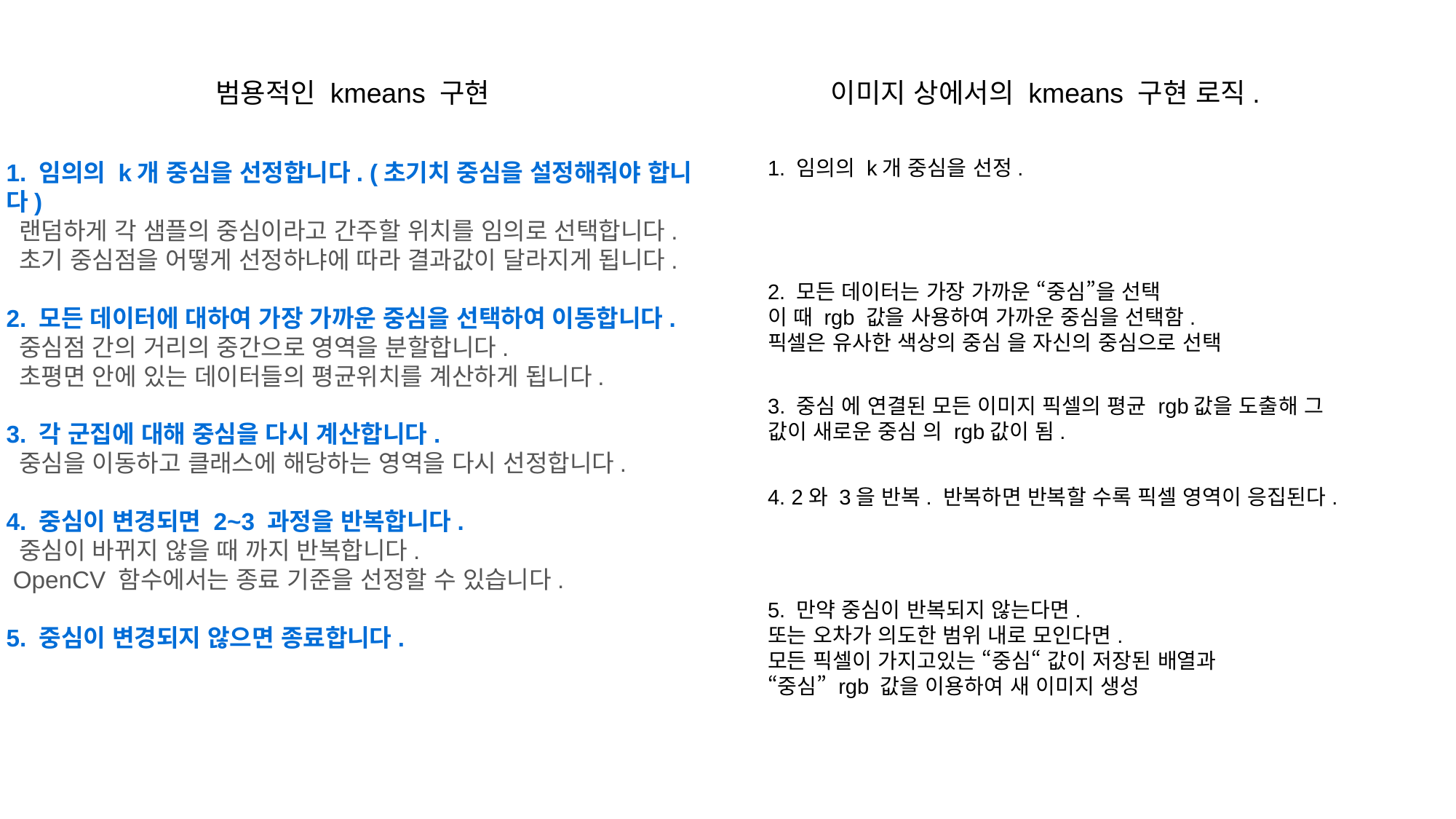

범용적인 kmeans 구현
이미지 상에서의 kmeans 구현 로직.
1. 임의의 k개 중심을 선정.
1. 임의의 k개 중심을 선정합니다. (초기치 중심을 설정해줘야 합니다)
 랜덤하게 각 샘플의 중심이라고 간주할 위치를 임의로 선택합니다.
 초기 중심점을 어떻게 선정하냐에 따라 결과값이 달라지게 됩니다.

2. 모든 데이터에 대하여 가장 가까운 중심을 선택하여 이동합니다.
 중심점 간의 거리의 중간으로 영역을 분할합니다.
 초평면 안에 있는 데이터들의 평균위치를 계산하게 됩니다.

3. 각 군집에 대해 중심을 다시 계산합니다.
 중심을 이동하고 클래스에 해당하는 영역을 다시 선정합니다.

4. 중심이 변경되면 2~3 과정을 반복합니다.
 중심이 바뀌지 않을 때 까지 반복합니다.
 OpenCV 함수에서는 종료 기준을 선정할 수 있습니다.

5. 중심이 변경되지 않으면 종료합니다.

2. 모든 데이터는 가장 가까운 “중심”을 선택
이 때 rgb 값을 사용하여 가까운 중심을 선택함.
픽셀은 유사한 색상의 중심 을 자신의 중심으로 선택
3. 중심 에 연결된 모든 이미지 픽셀의 평균 rgb값을 도출해 그 값이 새로운 중심 의 rgb값이 됨.
4. 2와 3을 반복. 반복하면 반복할 수록 픽셀 영역이 응집된다.
5. 만약 중심이 반복되지 않는다면.
또는 오차가 의도한 범위 내로 모인다면.
모든 픽셀이 가지고있는 “중심“ 값이 저장된 배열과
“중심” rgb 값을 이용하여 새 이미지 생성